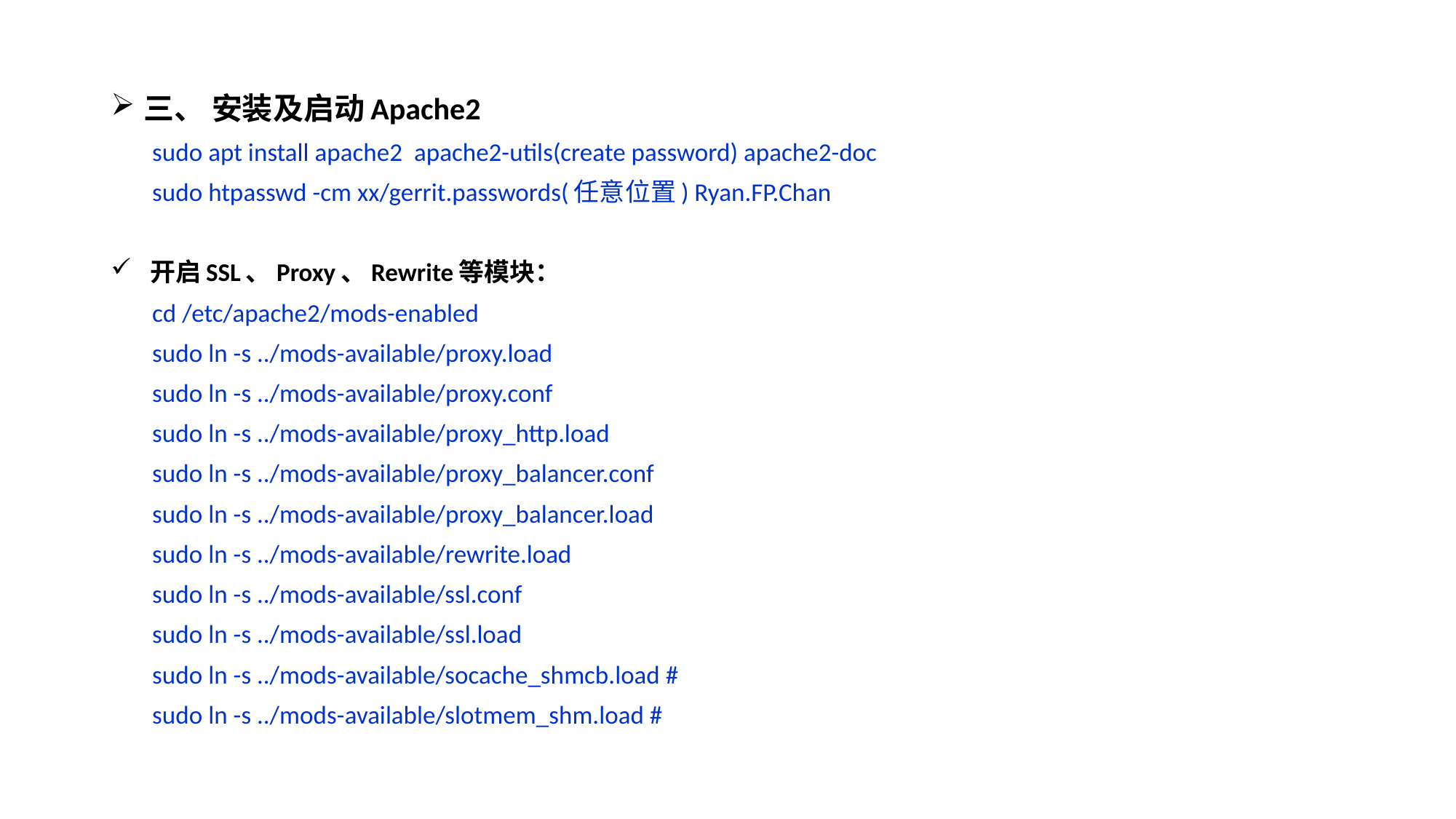

三、 安装及启动Apache2
sudo apt install apache2  apache2-utils(create password) apache2-doc
sudo htpasswd -cm xx/gerrit.passwords(任意位置) Ryan.FP.Chan

开启SSL、Proxy、Rewrite等模块：
cd /etc/apache2/mods-enabled
sudo ln -s ../mods-available/proxy.load
sudo ln -s ../mods-available/proxy.conf
sudo ln -s ../mods-available/proxy_http.load
sudo ln -s ../mods-available/proxy_balancer.conf
sudo ln -s ../mods-available/proxy_balancer.load
sudo ln -s ../mods-available/rewrite.load
sudo ln -s ../mods-available/ssl.conf
sudo ln -s ../mods-available/ssl.load
sudo ln -s ../mods-available/socache_shmcb.load #
sudo ln -s ../mods-available/slotmem_shm.load #